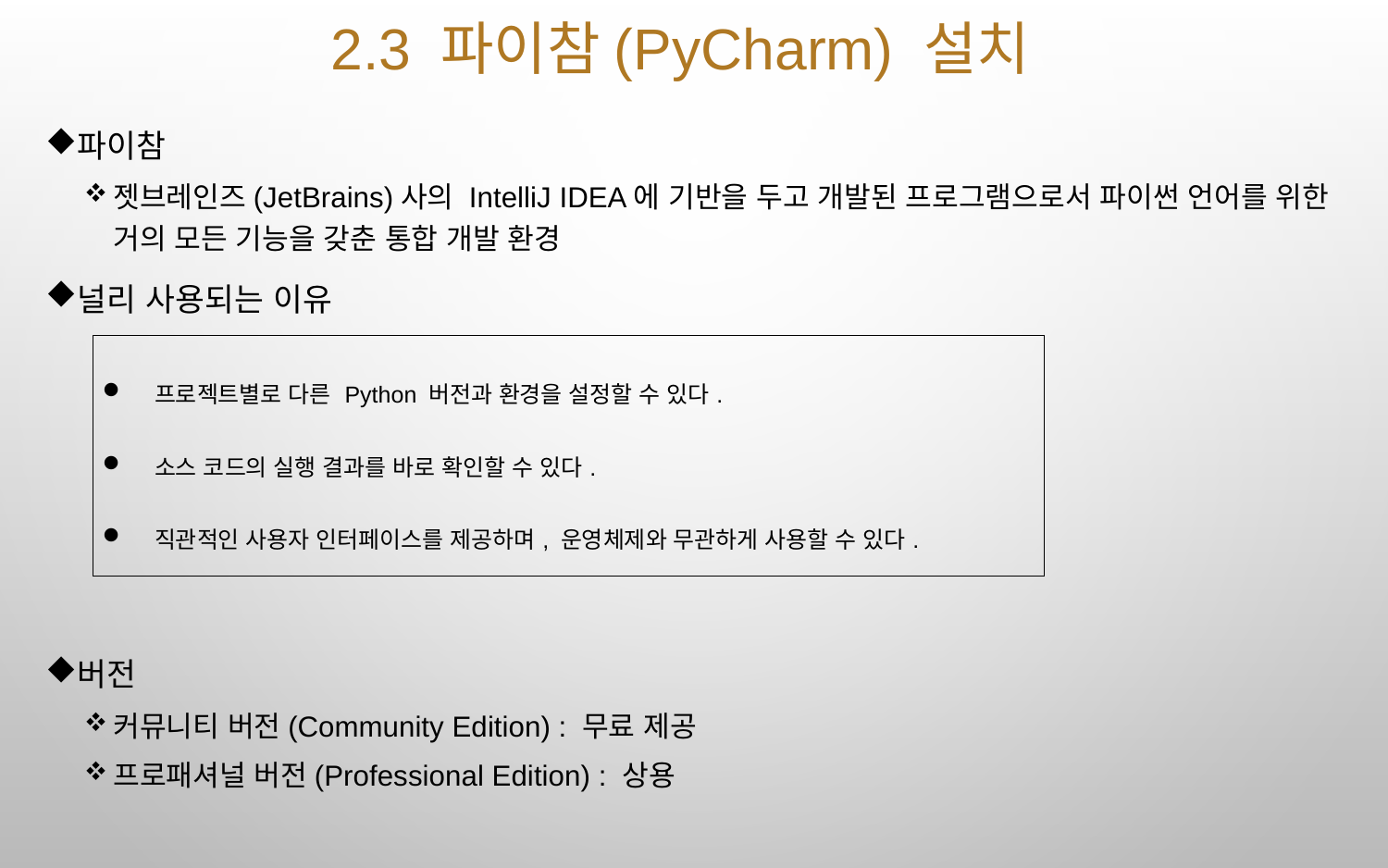

# 2.3 파이참(PyCharm) 설치
파이참
젯브레인즈(JetBrains)사의 IntelliJ IDEA에 기반을 두고 개발된 프로그램으로서 파이썬 언어를 위한 거의 모든 기능을 갖춘 통합 개발 환경
널리 사용되는 이유

버전
커뮤니티 버전(Community Edition) : 무료 제공
프로패셔널 버전(Professional Edition) : 상용

| 프로젝트별로 다른 Python 버전과 환경을 설정할 수 있다. 소스 코드의 실행 결과를 바로 확인할 수 있다. 직관적인 사용자 인터페이스를 제공하며, 운영체제와 무관하게 사용할 수 있다. |
| --- |